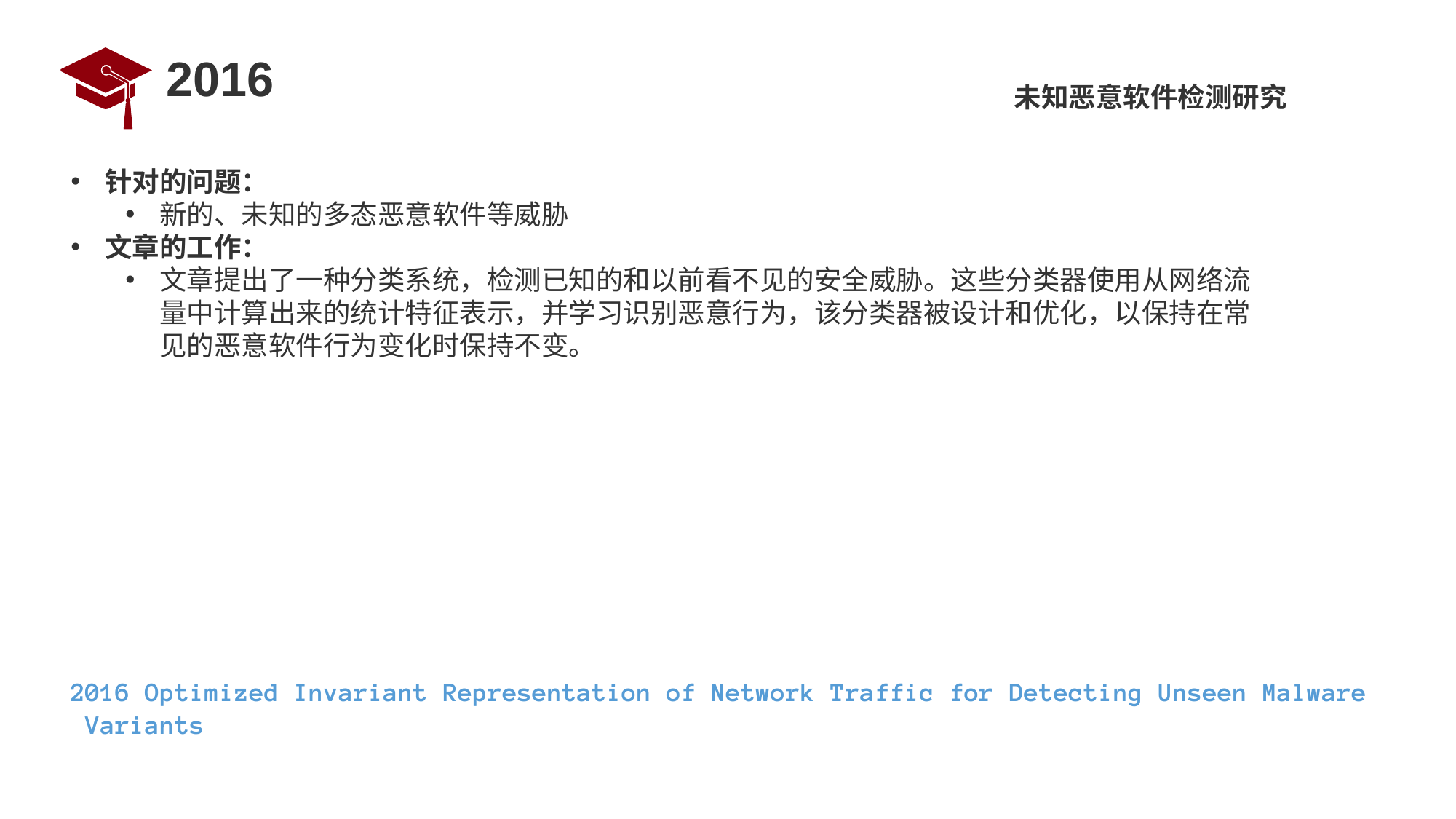

# 2016
未知恶意软件检测研究
针对的问题：
新的、未知的多态恶意软件等威胁
文章的工作：
文章提出了一种分类系统，检测已知的和以前看不见的安全威胁。这些分类器使用从网络流量中计算出来的统计特征表示，并学习识别恶意行为，该分类器被设计和优化，以保持在常见的恶意软件行为变化时保持不变。
2016 Optimized Invariant Representation of Network Traffic for Detecting Unseen Malware Variants